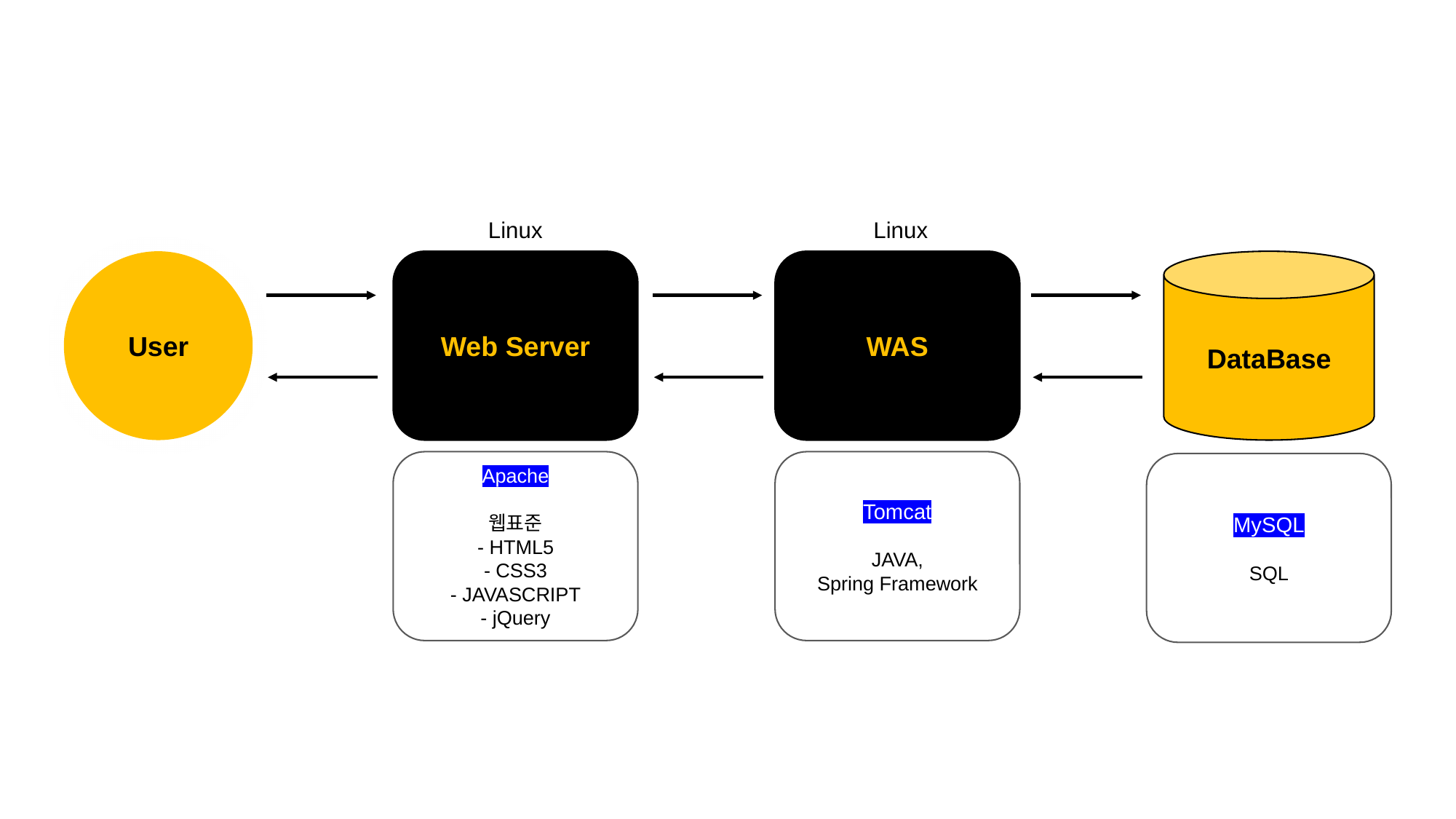

Linux
Linux
WAS
User
Web Server
DataBase
Apache

웹표준
- HTML5
- CSS3
- JAVASCRIPT
- jQuery
Tomcat

JAVA,
Spring Framework
MySQL

SQL